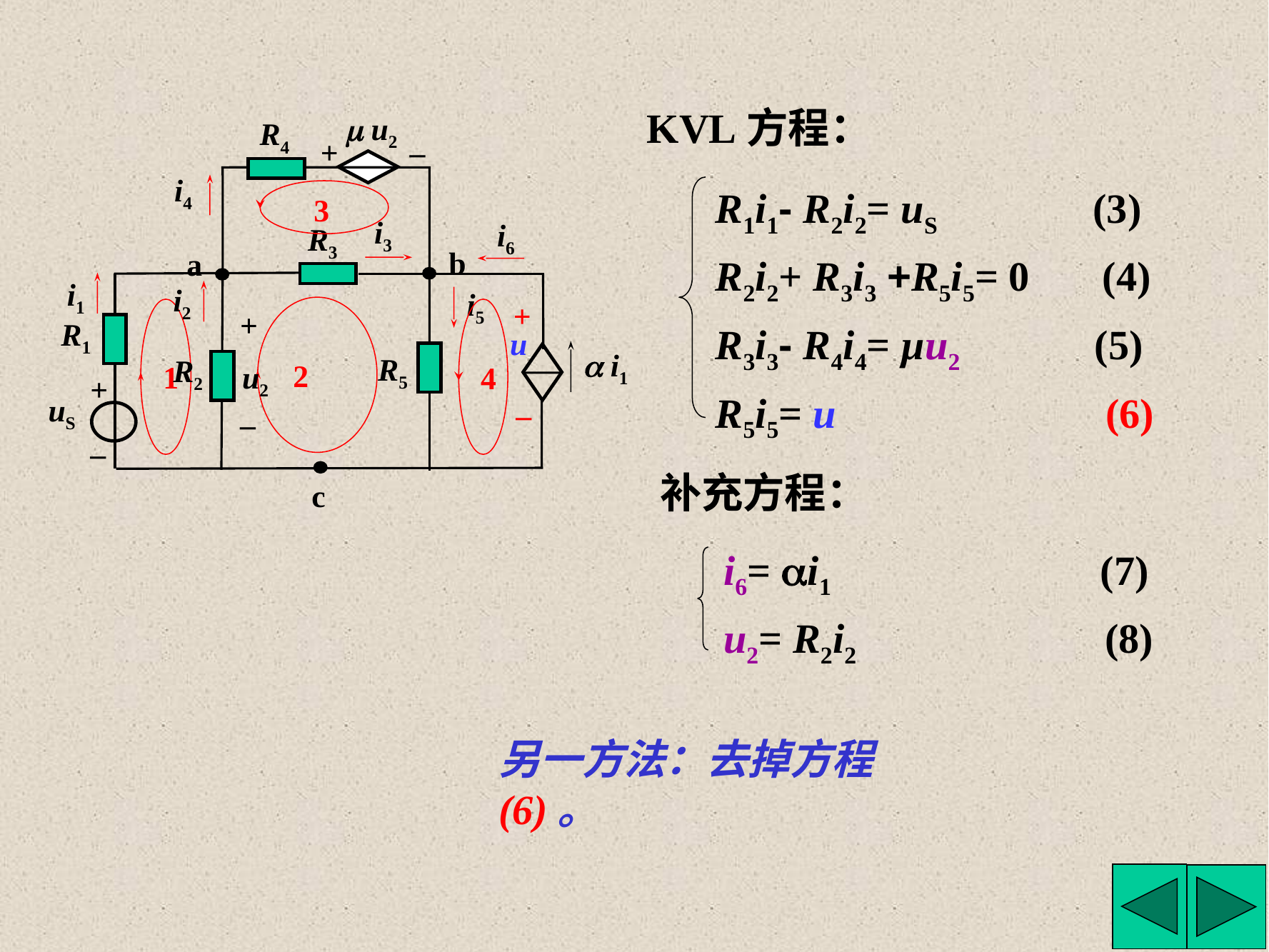

KVL方程：
μ u2
R4
+
–

i4

3

i3
i6
R3

b
a

i1

i2
i5

+

2

1

+

4

R1

u
α i1

R5

R2

u2
+

uS
–

–

–

c
R1i1- R2i2= uS               (3)
R2i2+ R3i3 +R5i5= 0       (4)
R3i3- R4i4= µu2             (5)
R5i5= u                          (6)

补充方程：
i6= αi1                          (7)
u2= R2i2                        (8)

另一方法：去掉方程(6)。